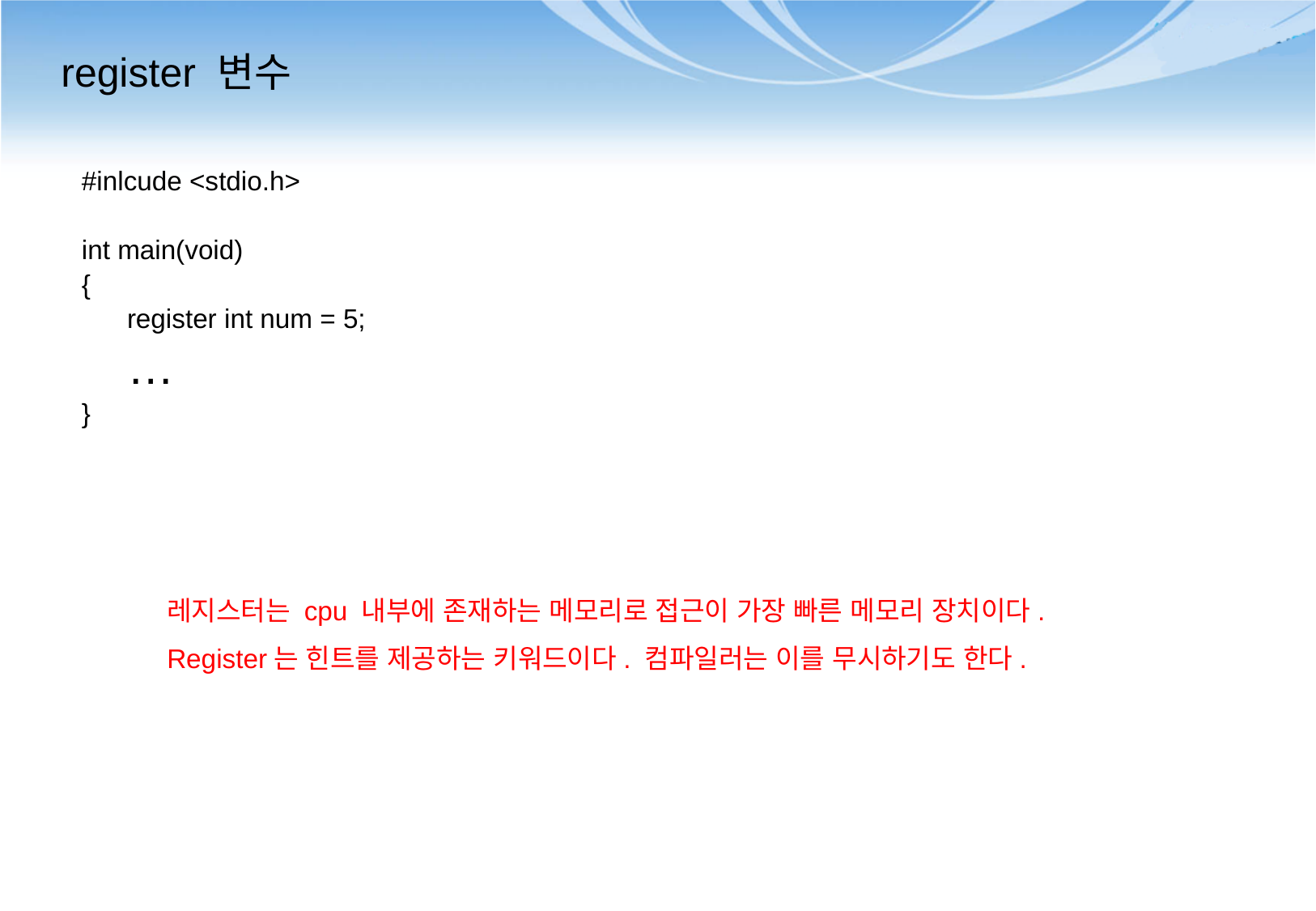

# register 변수
#inlcude <stdio.h>

int main(void)
{
	register int num = 5;
	…
}
레지스터는 cpu 내부에 존재하는 메모리로 접근이 가장 빠른 메모리 장치이다.
Register는 힌트를 제공하는 키워드이다. 컴파일러는 이를 무시하기도 한다.